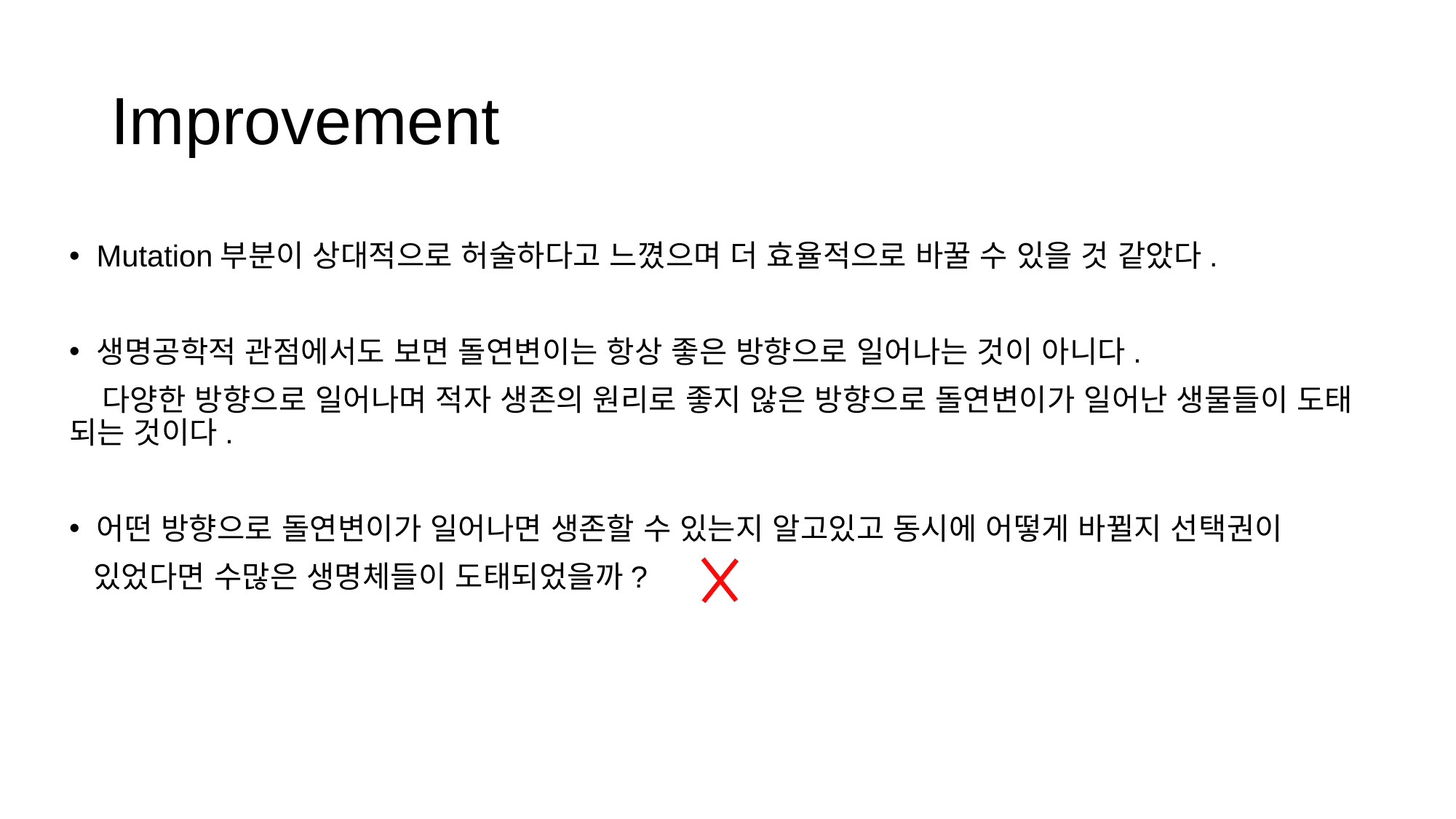

# Improvement
Mutation부분이 상대적으로 허술하다고 느꼈으며 더 효율적으로 바꿀 수 있을 것 같았다.

생명공학적 관점에서도 보면 돌연변이는 항상 좋은 방향으로 일어나는 것이 아니다.
   다양한 방향으로 일어나며 적자 생존의 원리로 좋지 않은 방향으로 돌연변이가 일어난 생물들이 도태 되는 것이다.

어떤 방향으로 돌연변이가 일어나면 생존할 수 있는지 알고있고 동시에 어떻게 바뀔지 선택권이
  있었다면 수많은 생명체들이 도태되었을까?